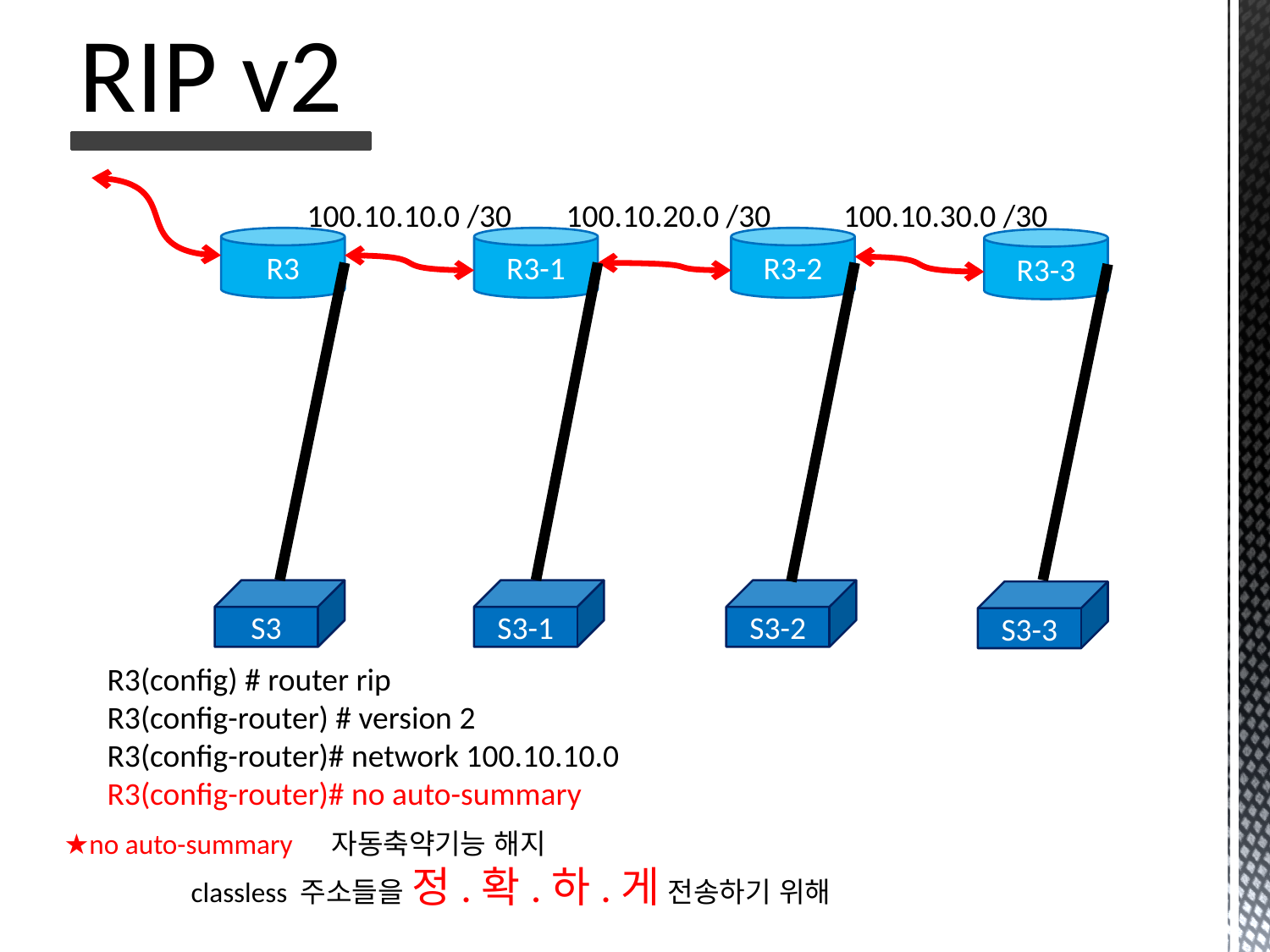

RIP v2

100.10.10.0 /30
100.10.20.0 /30
100.10.30.0 /30
R3
R3-1
R3-2
R3-3
S3
S3-1
S3-2
S3-3
R3(config) # router rip
R3(config-router) # version 2
R3(config-router)# network 100.10.10.0
R3(config-router)# no auto-summary

★no auto-summary     자동축약기능 해지
	classless 주소들을 정.확.하.게 전송하기 위해